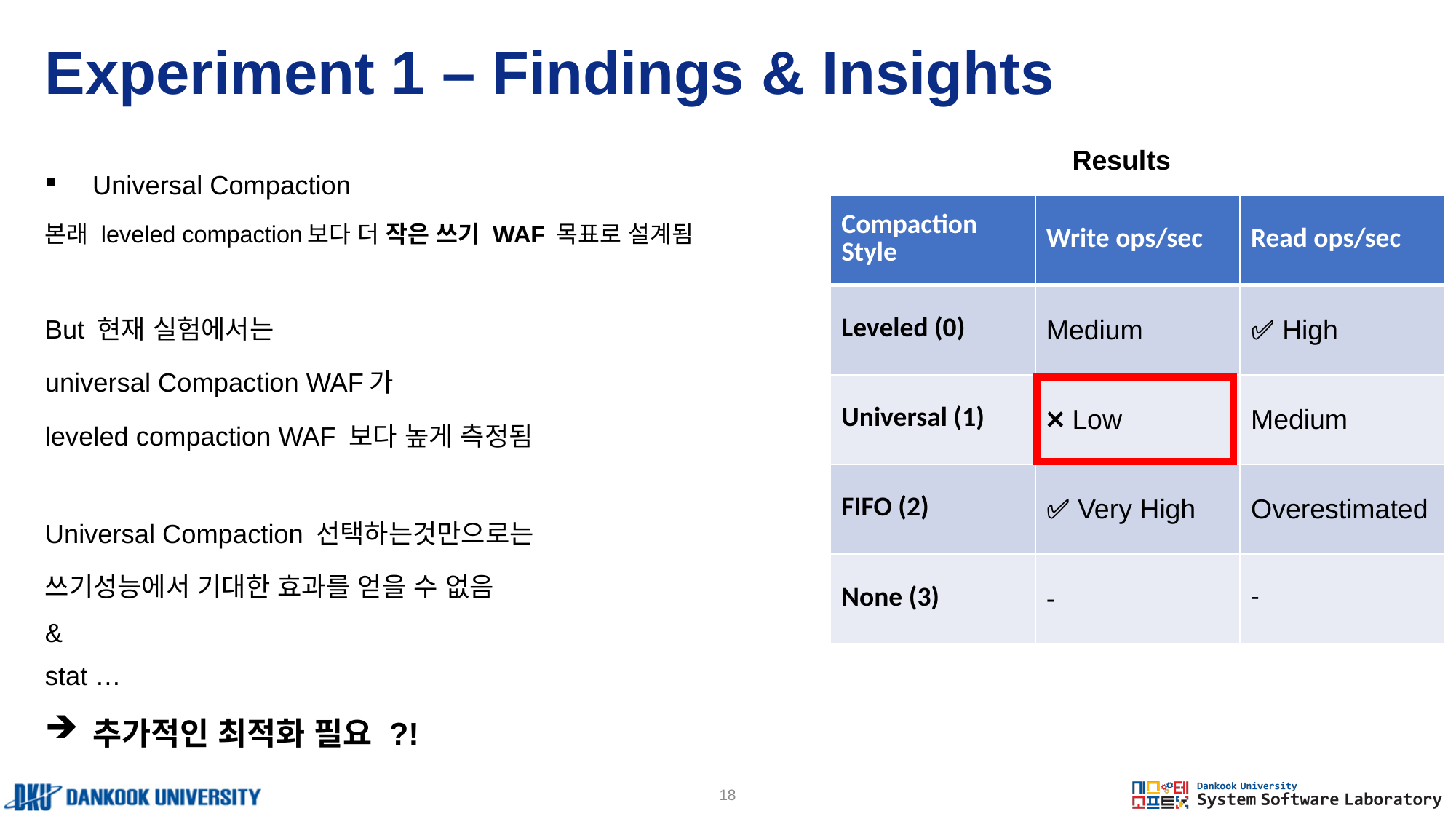

# Experiment 1 – Findings & Insights
Results
Universal Compaction
본래 leveled compaction보다 더 작은 쓰기 WAF 목표로 설계됨

But 현재 실험에서는
universal Compaction WAF가
leveled compaction WAF 보다 높게 측정됨

Universal Compaction 선택하는것만으로는
쓰기성능에서 기대한 효과를 얻을 수 없음
&
stat …
추가적인 최적화 필요 ?!
| Compaction Style | Write ops/sec | Read ops/sec |
| --- | --- | --- |
| Leveled (0) | Medium | ✅ High |
| Universal (1) | ❌ Low | Medium |
| FIFO (2) | ✅ Very High | Overestimated |
| None (3) | - | - |

18